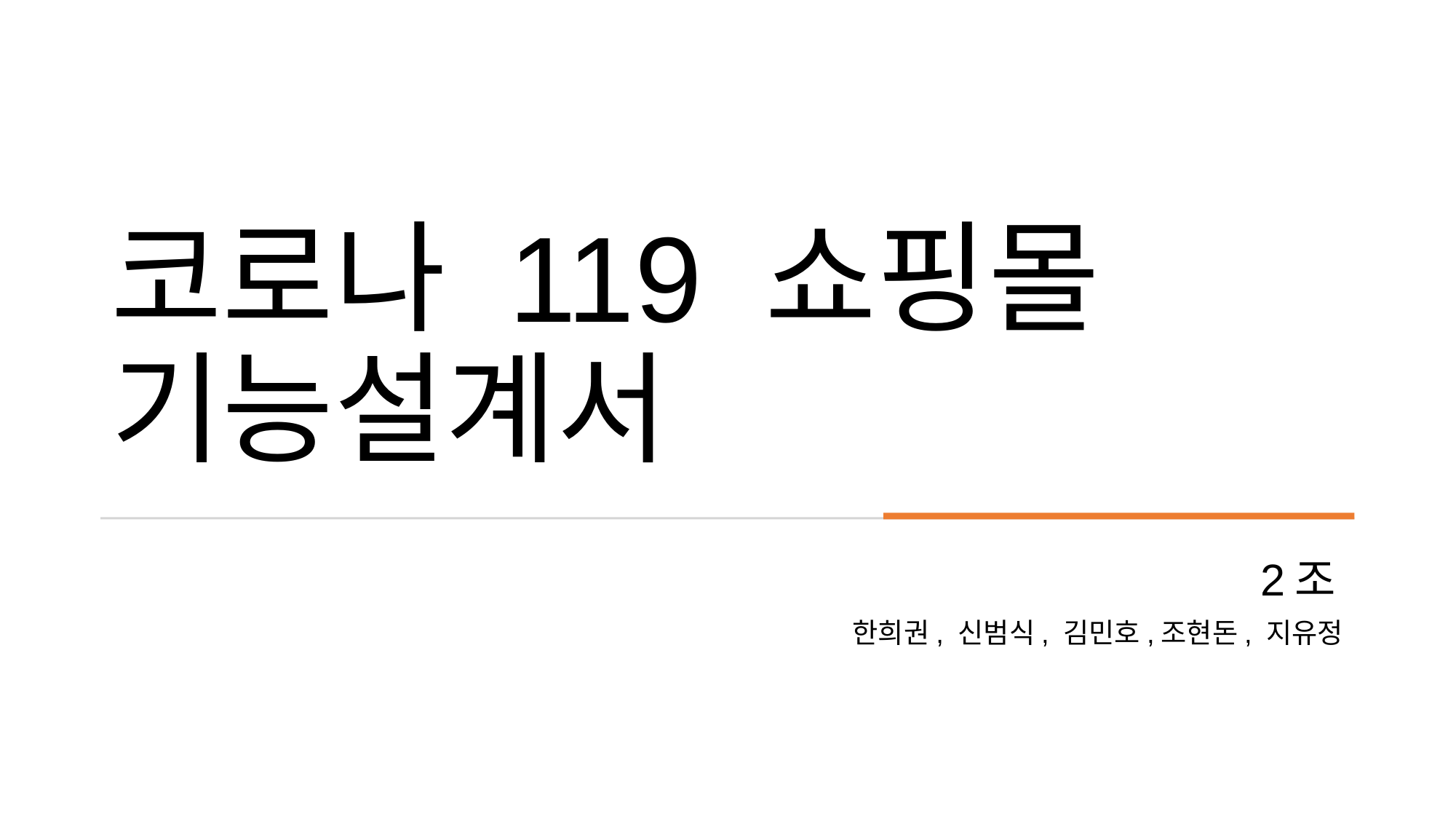

# 코로나 119 쇼핑몰 기능설계서

2조
한희권, 신범식, 김민호,조현돈, 지유정